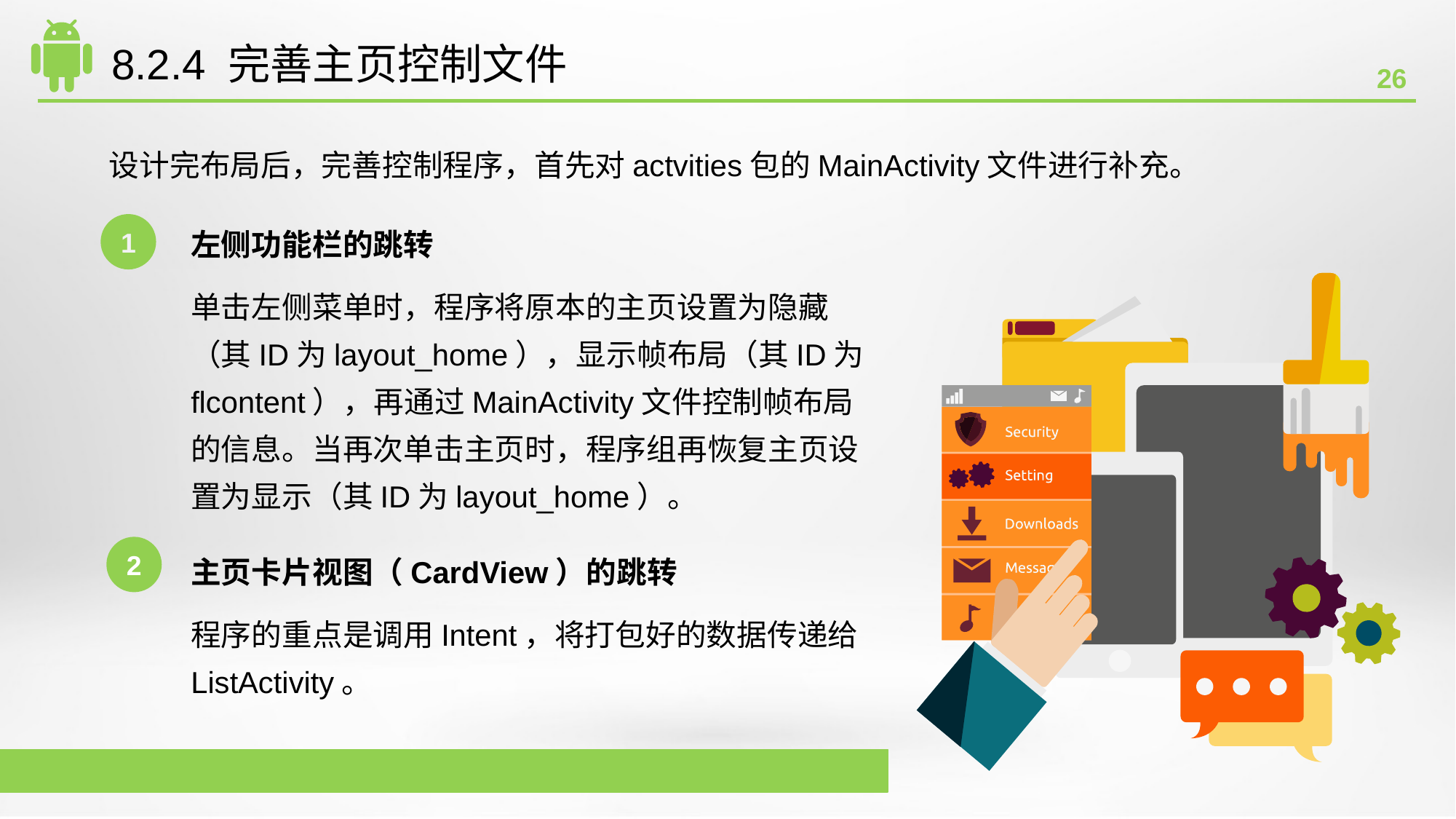

# 8.2.4 完善主页控制文件
设计完布局后，完善控制程序，首先对actvities包的MainActivity文件进行补充。
左侧功能栏的跳转
单击左侧菜单时，程序将原本的主页设置为隐藏（其ID为layout_home），显示帧布局（其ID为flcontent），再通过MainActivity文件控制帧布局的信息。当再次单击主页时，程序组再恢复主页设置为显示（其ID为layout_home）。
1

2
主页卡片视图（CardView）的跳转
程序的重点是调用Intent，将打包好的数据传递给ListActivity。